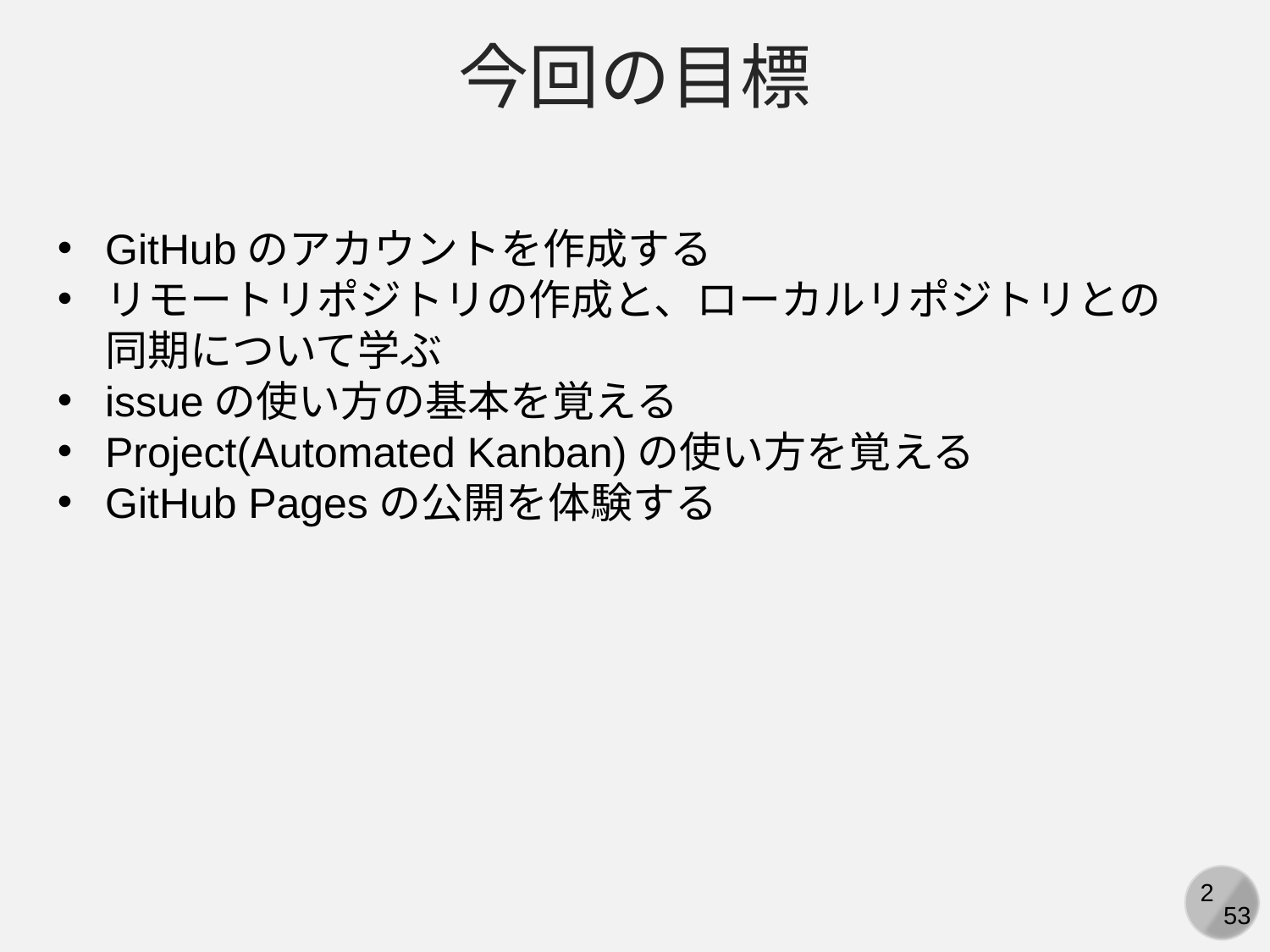

今回の目標
GitHubのアカウントを作成する
リモートリポジトリの作成と、ローカルリポジトリとの同期について学ぶ
issueの使い方の基本を覚える
Project(Automated Kanban)の使い方を覚える
GitHub Pagesの公開を体験する